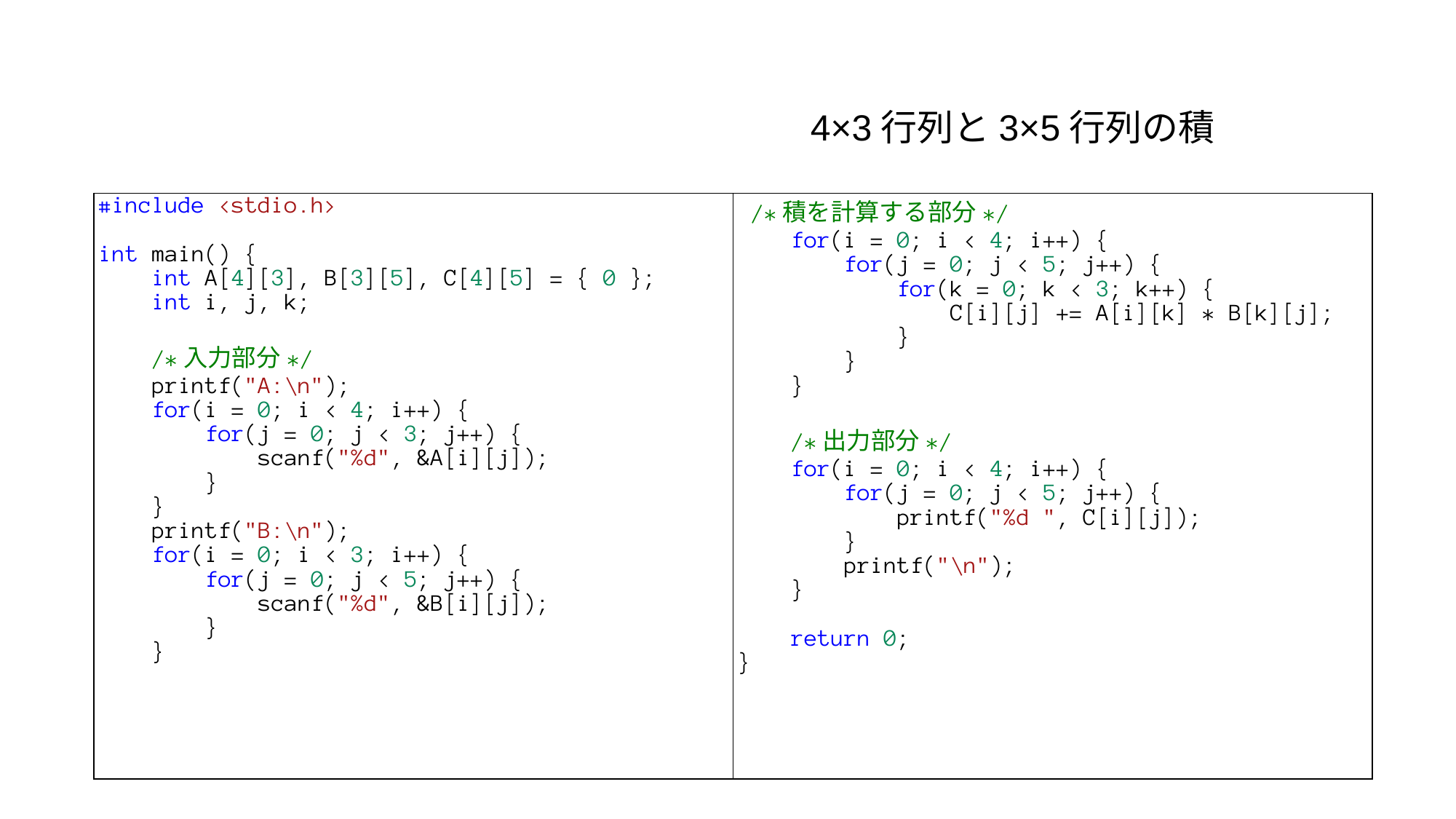

4×3行列と3×5行列の積
| #include <stdio.h>   int main() { int A[4][3], B[3][5], C[4][5] = { 0 }; int i, j, k;   /\*入力部分\*/ printf("A:\n"); for(i = 0; i < 4; i++) { for(j = 0; j < 3; j++) { scanf("%d", &A[i][j]); } } printf("B:\n"); for(i = 0; i < 3; i++) { for(j = 0; j < 5; j++) { scanf("%d", &B[i][j]); } } | /\*積を計算する部分\*/ for(i = 0; i < 4; i++) { for(j = 0; j < 5; j++) { for(k = 0; k < 3; k++) { C[i][j] += A[i][k] \* B[k][j]; } } }   /\*出力部分\*/ for(i = 0; i < 4; i++) { for(j = 0; j < 5; j++) { printf("%d ", C[i][j]); } printf("\n"); }   return 0; } |
| --- | --- |